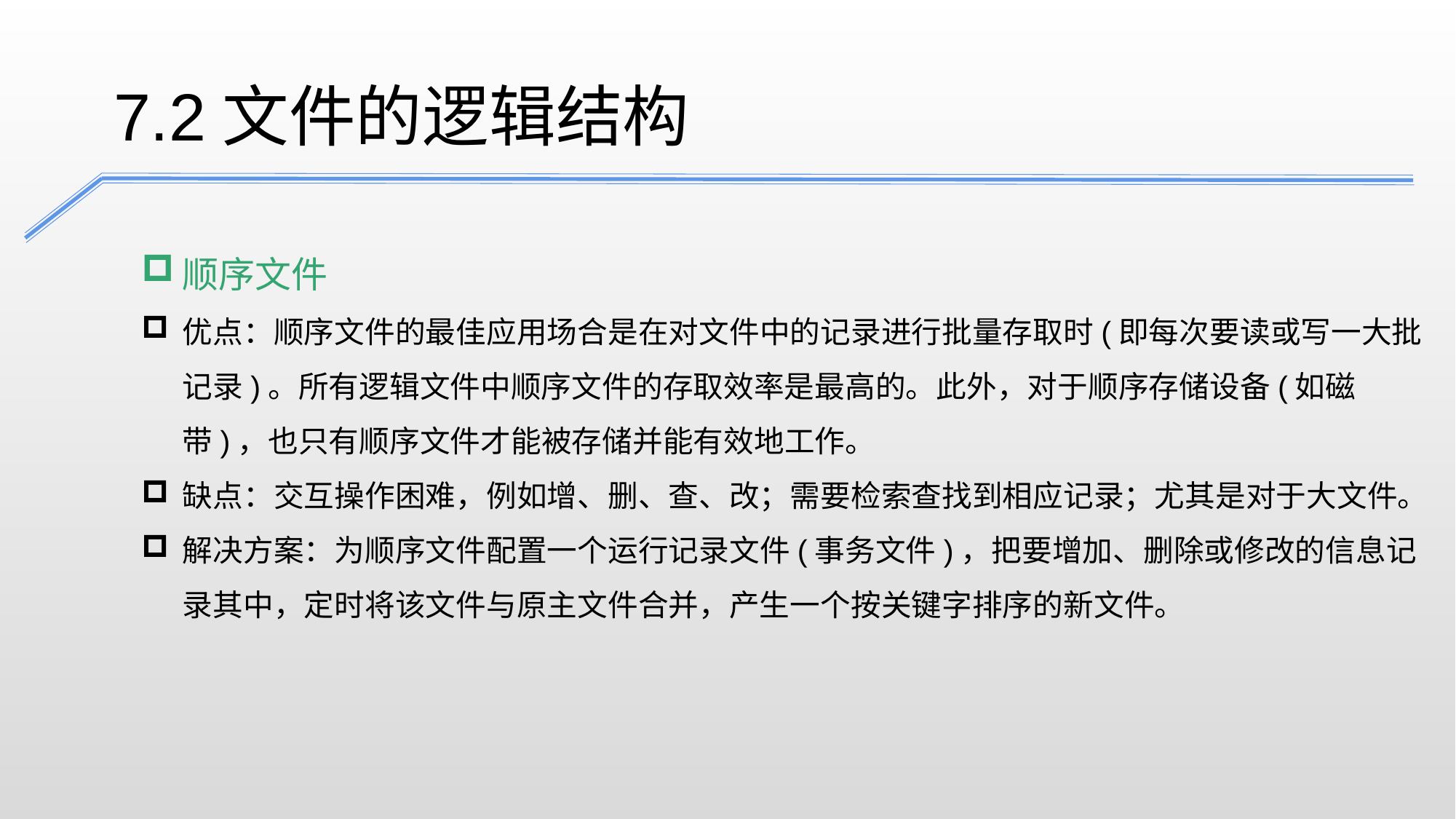

7.2文件的逻辑结构
顺序文件
优点：顺序文件的最佳应用场合是在对文件中的记录进行批量存取时(即每次要读或写一大批记录)。所有逻辑文件中顺序文件的存取效率是最高的。此外，对于顺序存储设备(如磁带)，也只有顺序文件才能被存储并能有效地工作。
缺点：交互操作困难，例如增、删、查、改；需要检索查找到相应记录；尤其是对于大文件。
解决方案：为顺序文件配置一个运行记录文件(事务文件)，把要增加、删除或修改的信息记录其中，定时将该文件与原主文件合并，产生一个按关键字排序的新文件。